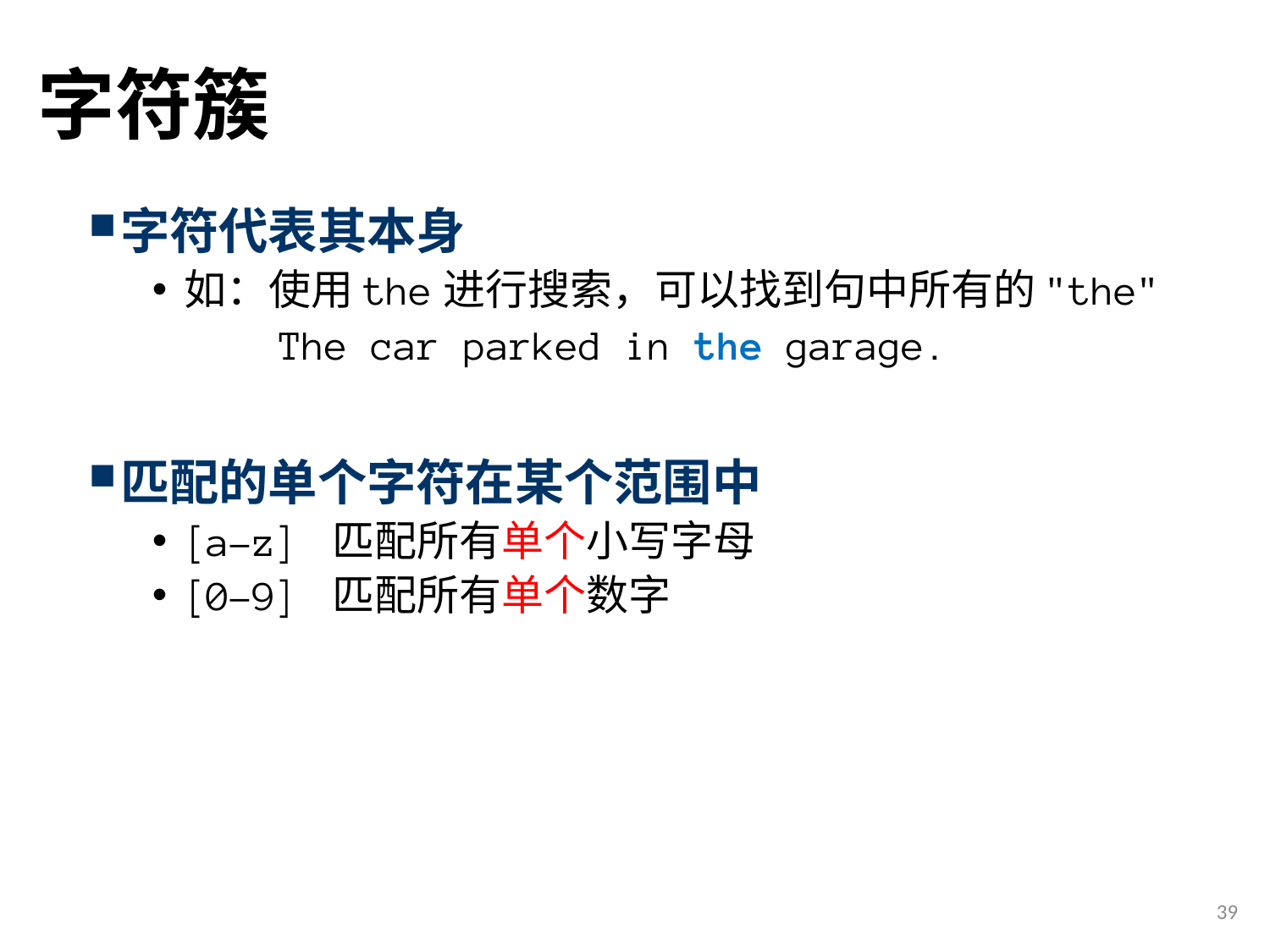

# 字符簇
字符代表其本身
如：使用the进行搜索，可以找到句中所有的"the"
	The car parked in the garage.

匹配的单个字符在某个范围中
[a-z] 匹配所有单个小写字母
[0-9] 匹配所有单个数字

39